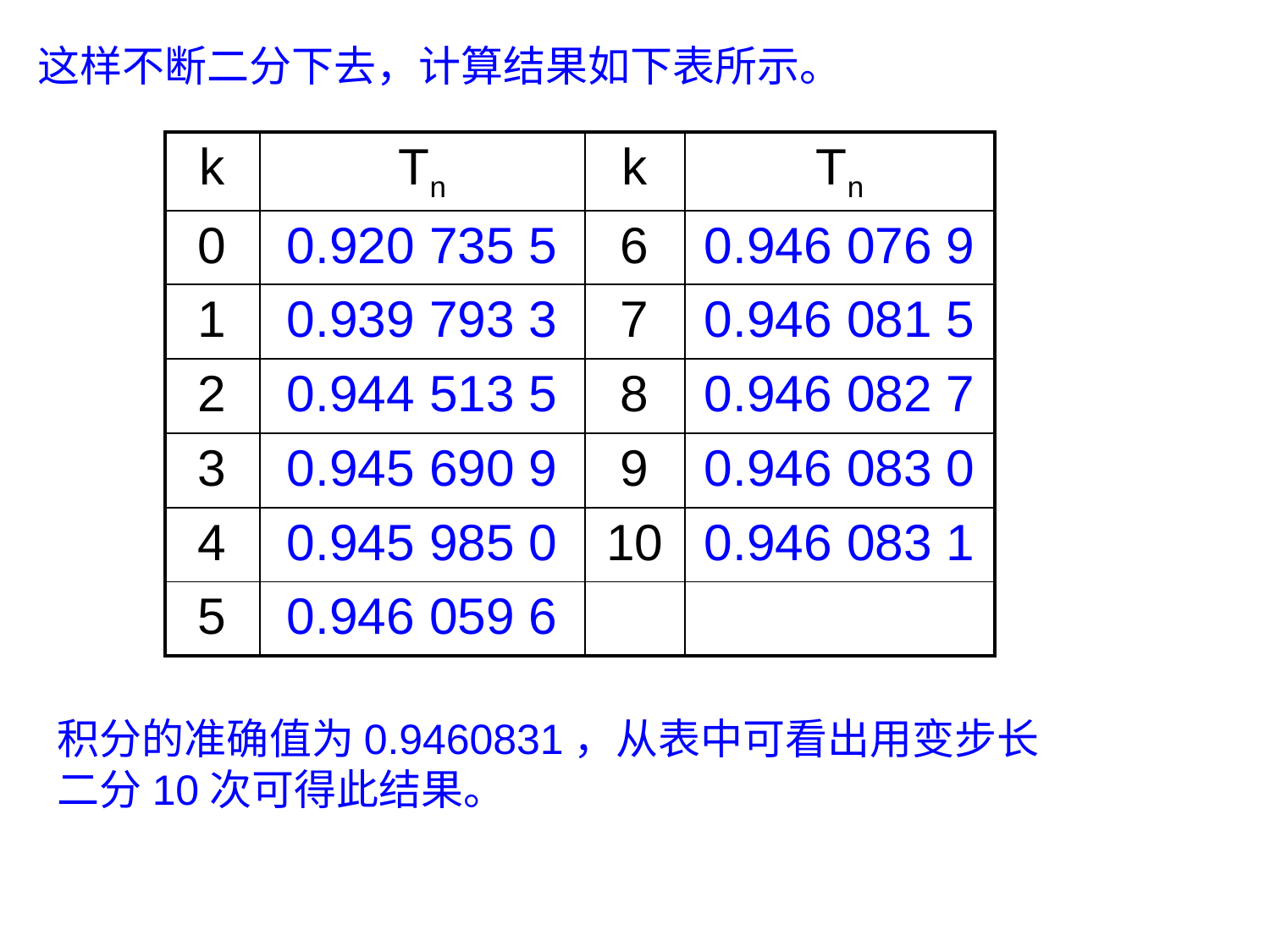

这样不断二分下去，计算结果如下表所示。
| k | Tn | k | Tn |
| --- | --- | --- | --- |
| 0 | 0.920 735 5 | 6 | 0.946 076 9 |
| 1 | 0.939 793 3 | 7 | 0.946 081 5 |
| 2 | 0.944 513 5 | 8 | 0.946 082 7 |
| 3 | 0.945 690 9 | 9 | 0.946 083 0 |
| 4 | 0.945 985 0 | 10 | 0.946 083 1 |
| 5 | 0.946 059 6 |  |  |
积分的准确值为0.9460831，从表中可看出用变步长二分10次可得此结果。